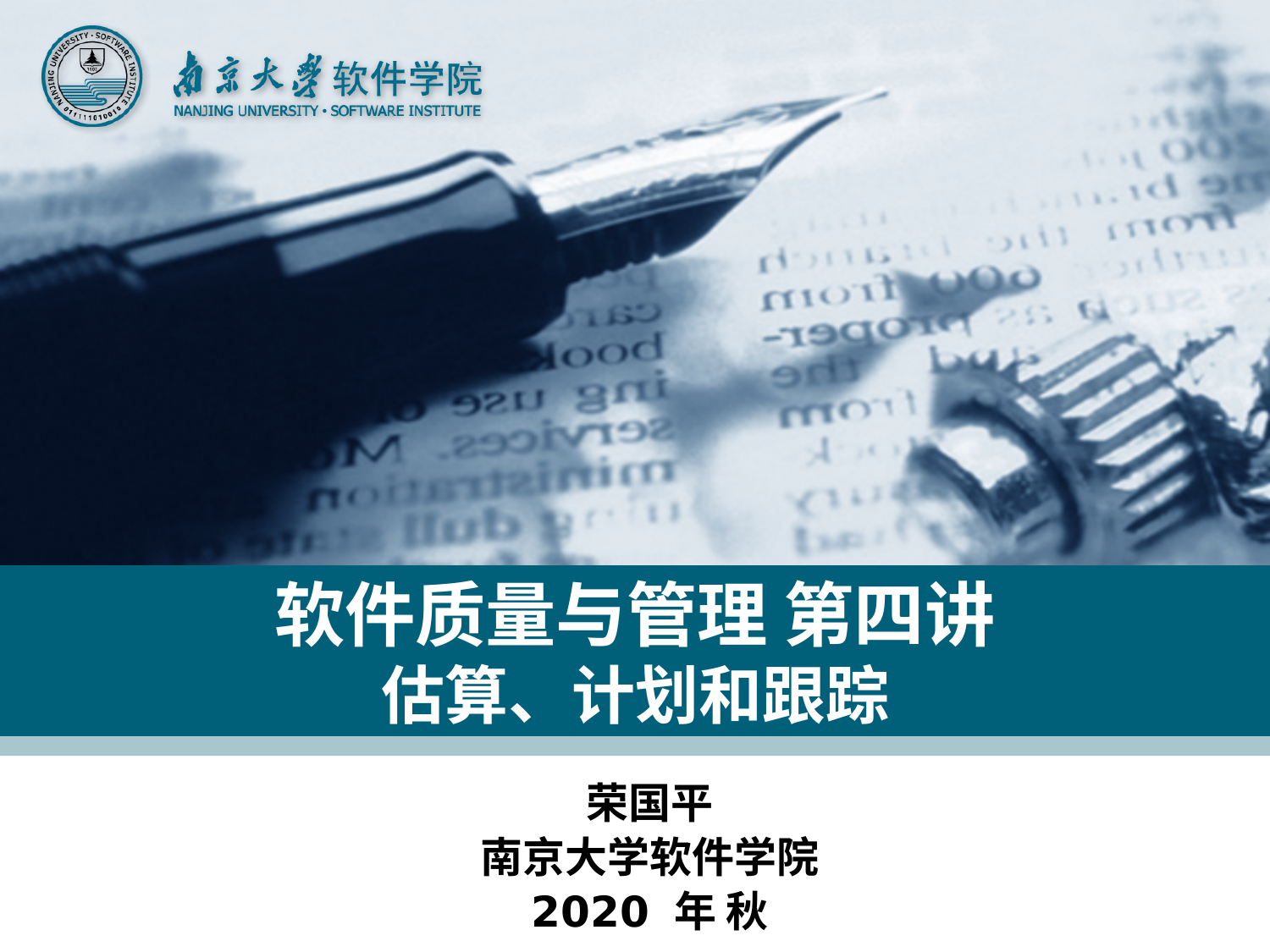

# 软件质量与管理 第四讲 估算、计划和跟踪
荣国平
南京大学软件学院
2020 年 秋